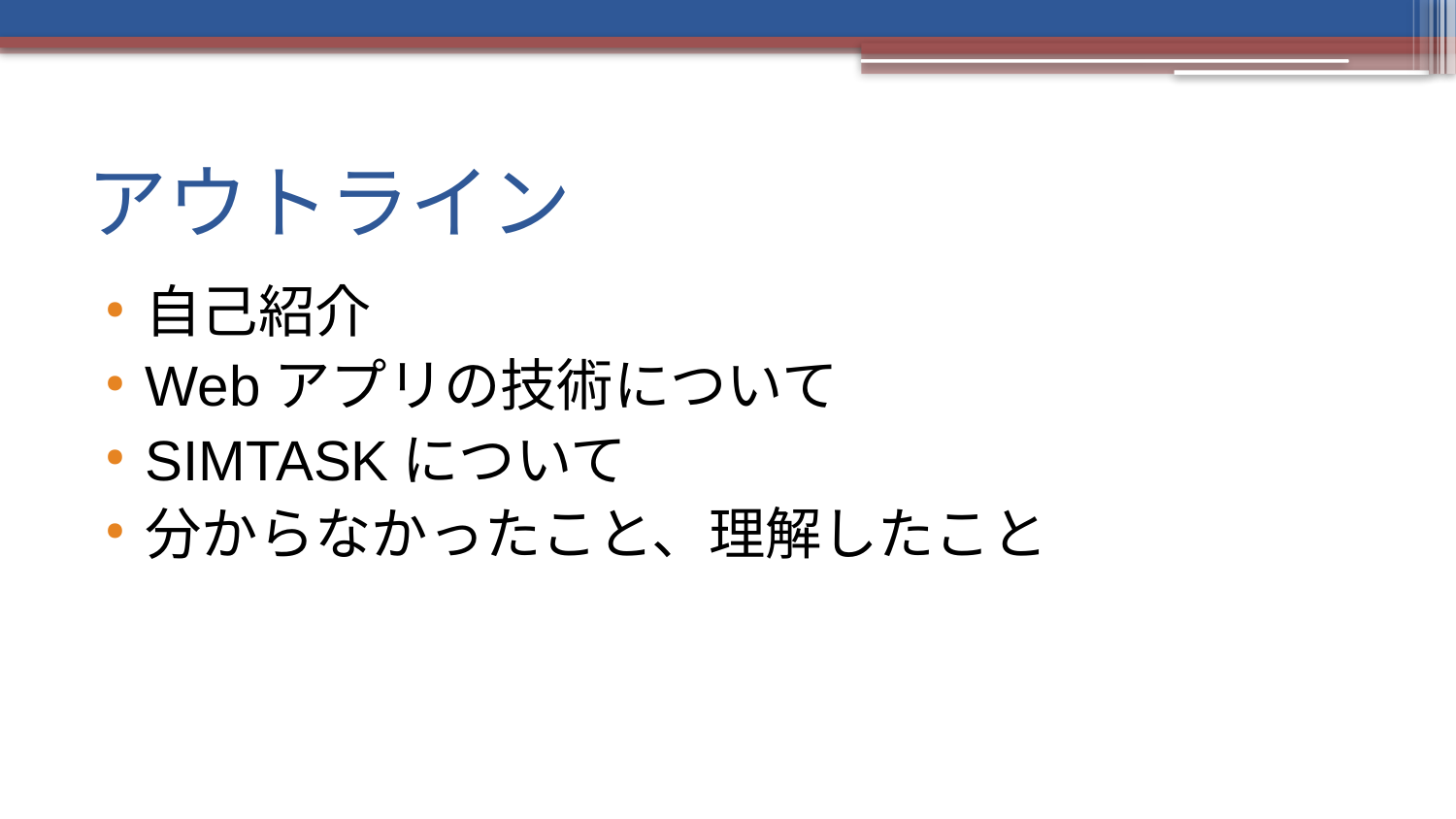

# アウトライン
自己紹介
Webアプリの技術について
SIMTASKについて
分からなかったこと、理解したこと